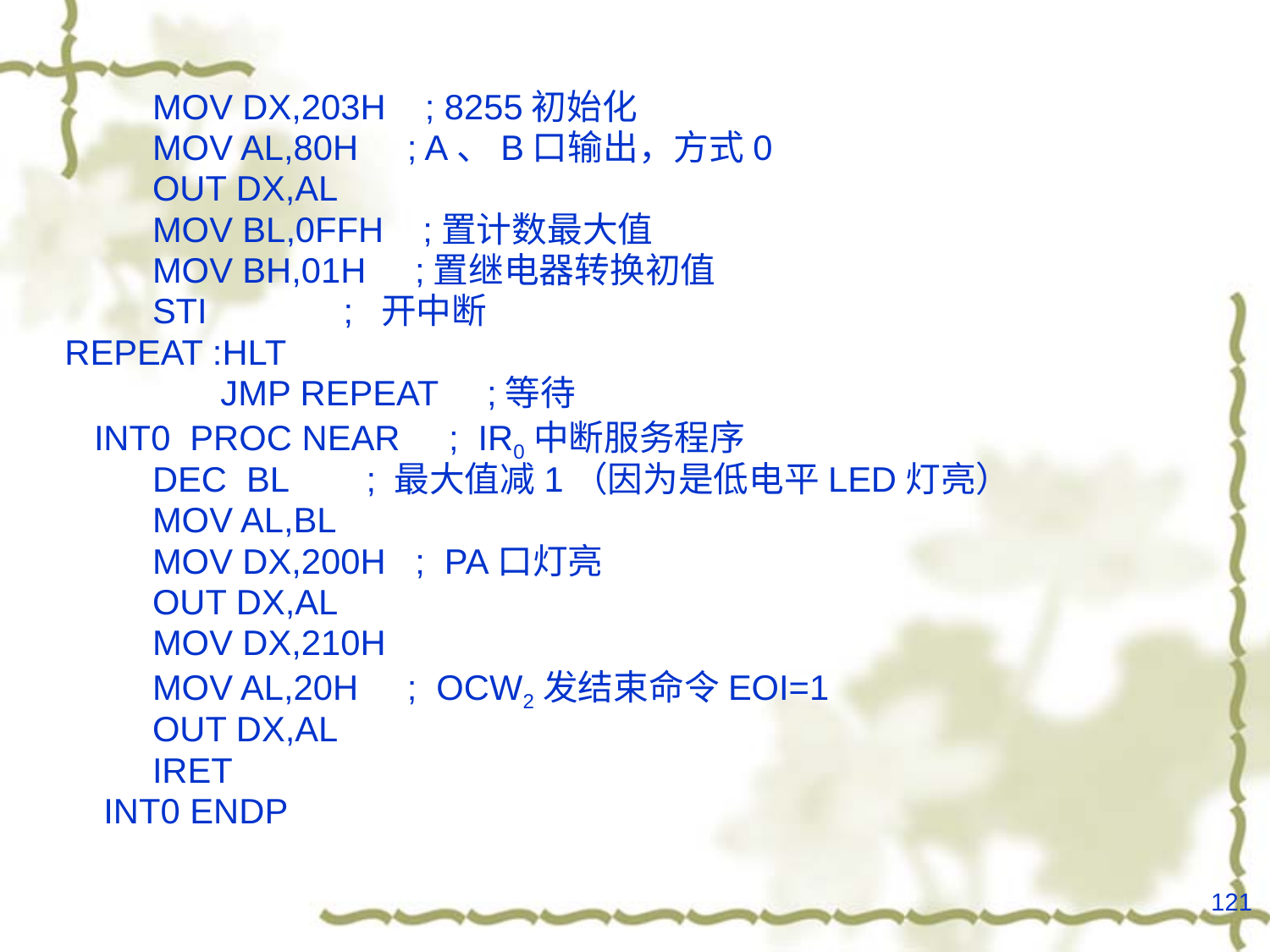

MOV DX,203H    ; 8255初始化
          MOV AL,80H     ; A、B口输出，方式0
          OUT DX,AL
          MOV BL,0FFH    ;置计数最大值
          MOV BH,01H     ;置继电器转换初值
          STI              ;  开中断
 REPEAT :HLT
                 JMP REPEAT     ;等待
    INT0  PROC NEAR     ;  IR0中断服务程序
          DEC  BL        ; 最大值减1（因为是低电平LED灯亮）
          MOV AL,BL
          MOV DX,200H   ;  PA口灯亮
          OUT DX,AL
          MOV DX,210H
          MOV AL,20H     ;  OCW2发结束命令EOI=1
          OUT DX,AL
          IRET
     INT0 ENDP
121